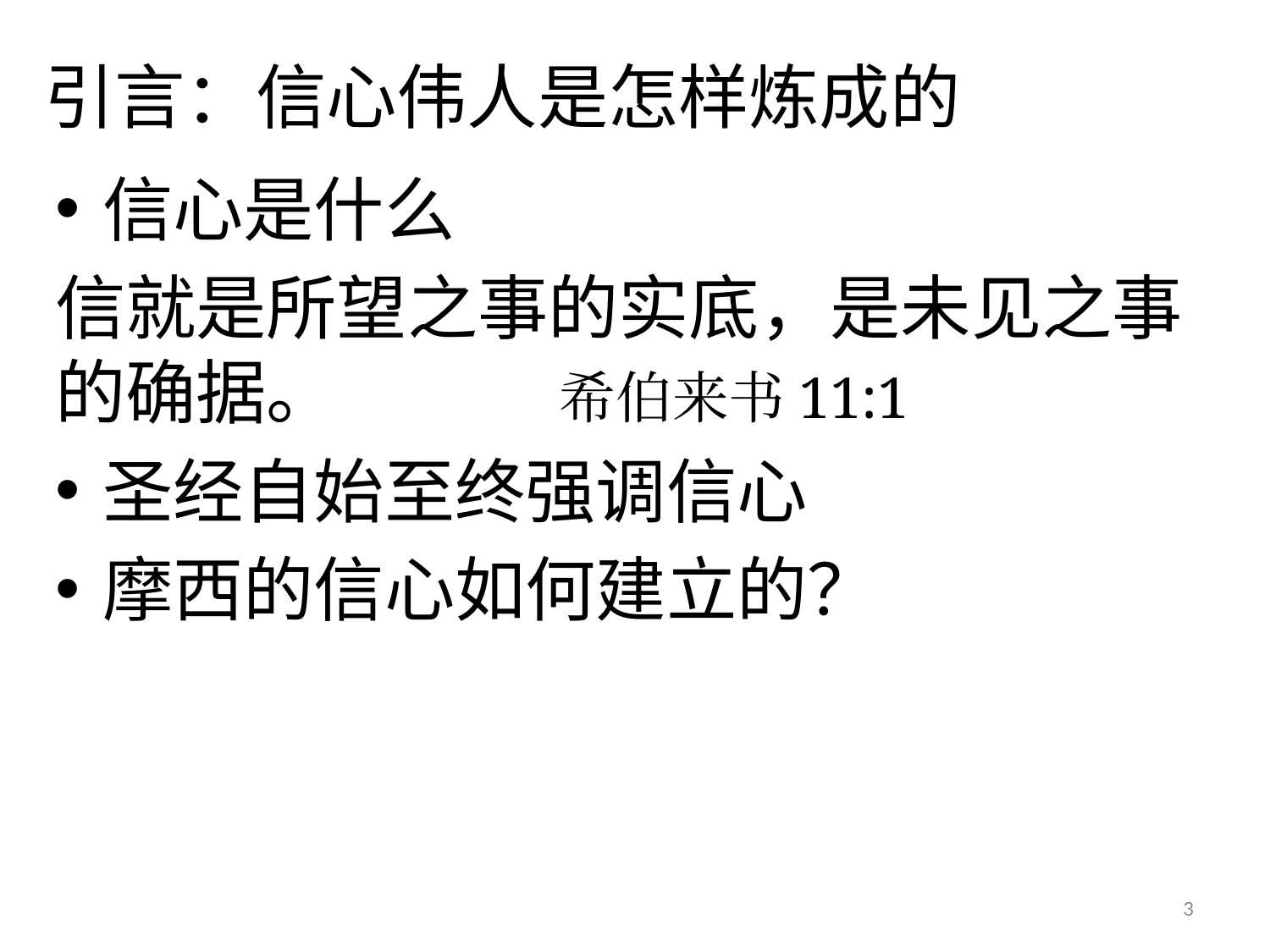

# 引言：信心伟人是怎样炼成的
信心是什么
信就是所望之事的实底，是未见之事的确据。              希伯来书11:1
圣经自始至终强调信心
摩西的信心如何建立的？
3